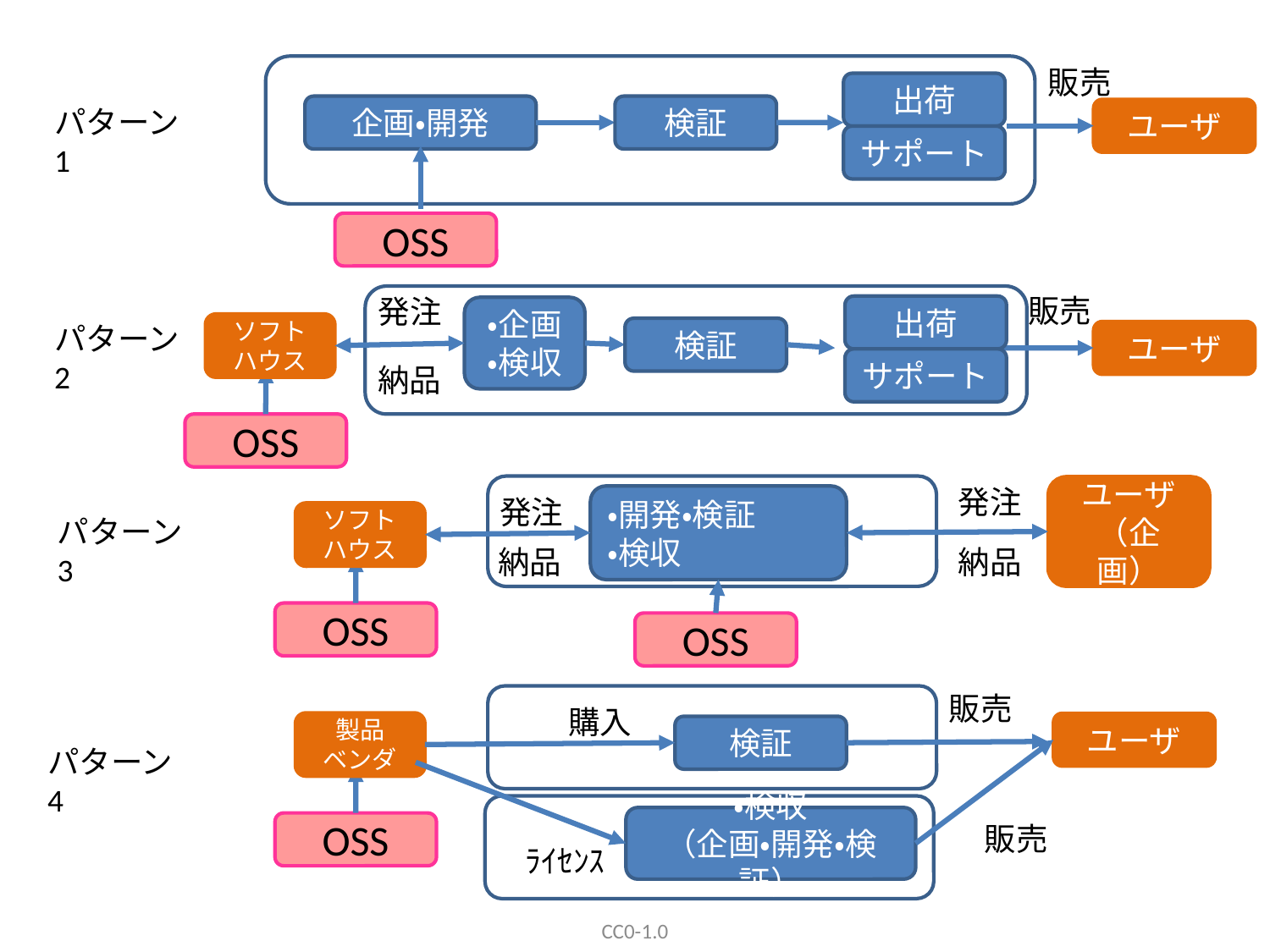

販売

出荷
パターン1
企画・開発
検証
ユーザ
サポート
OSS
販売

発注
出荷
・企画
・検収
パターン2
ソフト
ハウス
検証
ユーザ
サポート
納品
OSS

発注
ユーザ
（企画）
発注
・開発・検証
・検収
ソフト
ハウス
パターン3
納品
納品
OSS
OSS
販売

購入
製品
ベンダ
ユーザ
検証
パターン4

・検収
（企画・開発・検証）
OSS
販売
ﾗｲｾﾝｽ
CC0-1.0